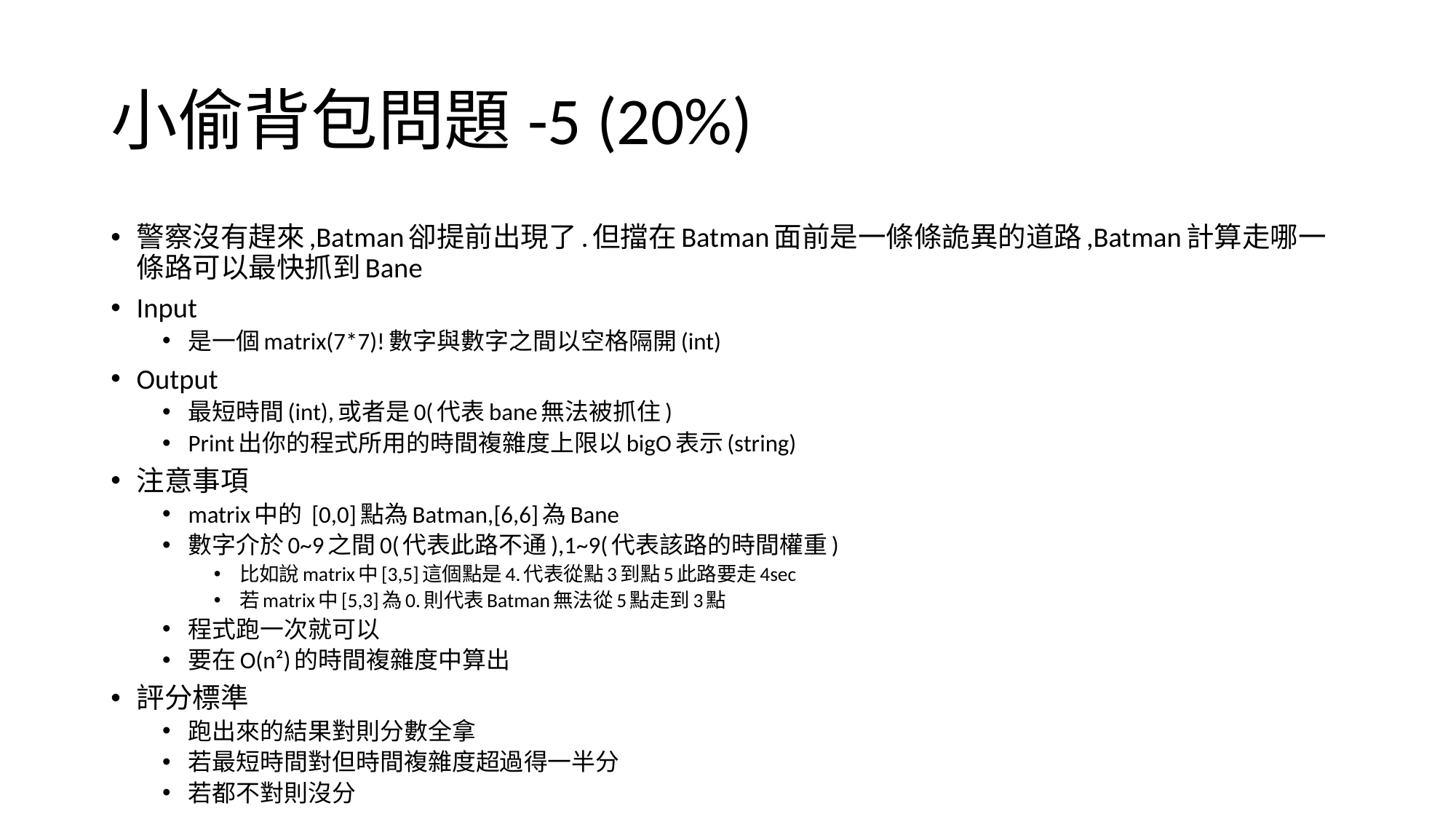

# 小偷背包問題-5 (20%)
警察沒有趕來,Batman卻提前出現了.但擋在Batman面前是一條條詭異的道路,Batman計算走哪一條路可以最快抓到Bane
Input
是一個matrix(7*7)!數字與數字之間以空格隔開(int)
Output
最短時間(int),或者是0(代表bane無法被抓住)
Print出你的程式所用的時間複雜度上限以bigO表示(string)
注意事項
matrix中的 [0,0]點為Batman,[6,6]為Bane
數字介於0~9之間0(代表此路不通),1~9(代表該路的時間權重)
比如說matrix中[3,5]這個點是4.代表從點3到點5此路要走4sec
若matrix中[5,3]為0.則代表Batman無法從5點走到3點
程式跑一次就可以
要在O(n²)的時間複雜度中算出
評分標準
跑出來的結果對則分數全拿
若最短時間對但時間複雜度超過得一半分
若都不對則沒分